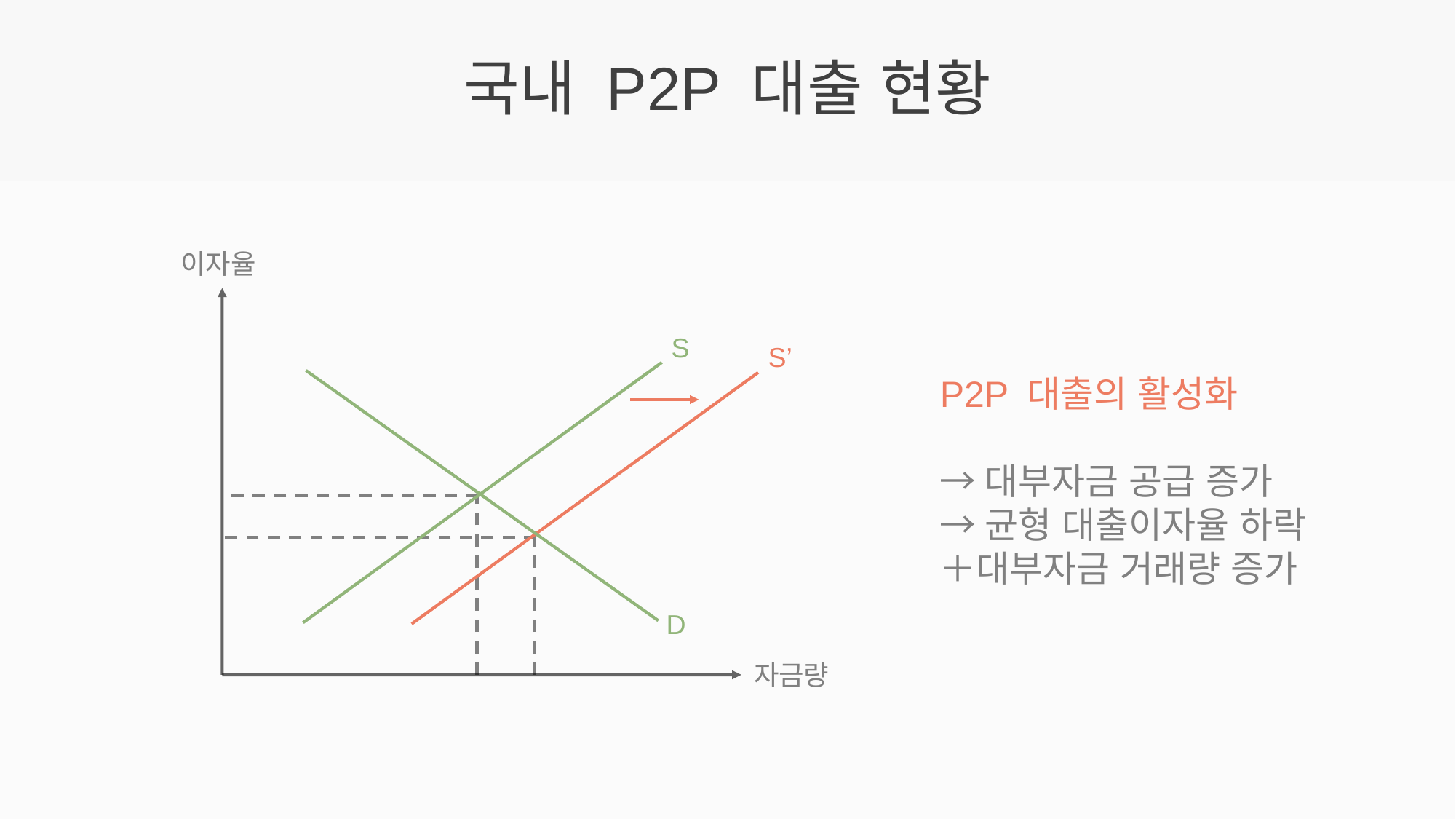

# 국내 P2P 대출 현황
이자율
S
S’
P2P 대출의 활성화

→대부자금 공급 증가
→균형 대출이자율 하락
＋대부자금 거래량 증가
D
자금량